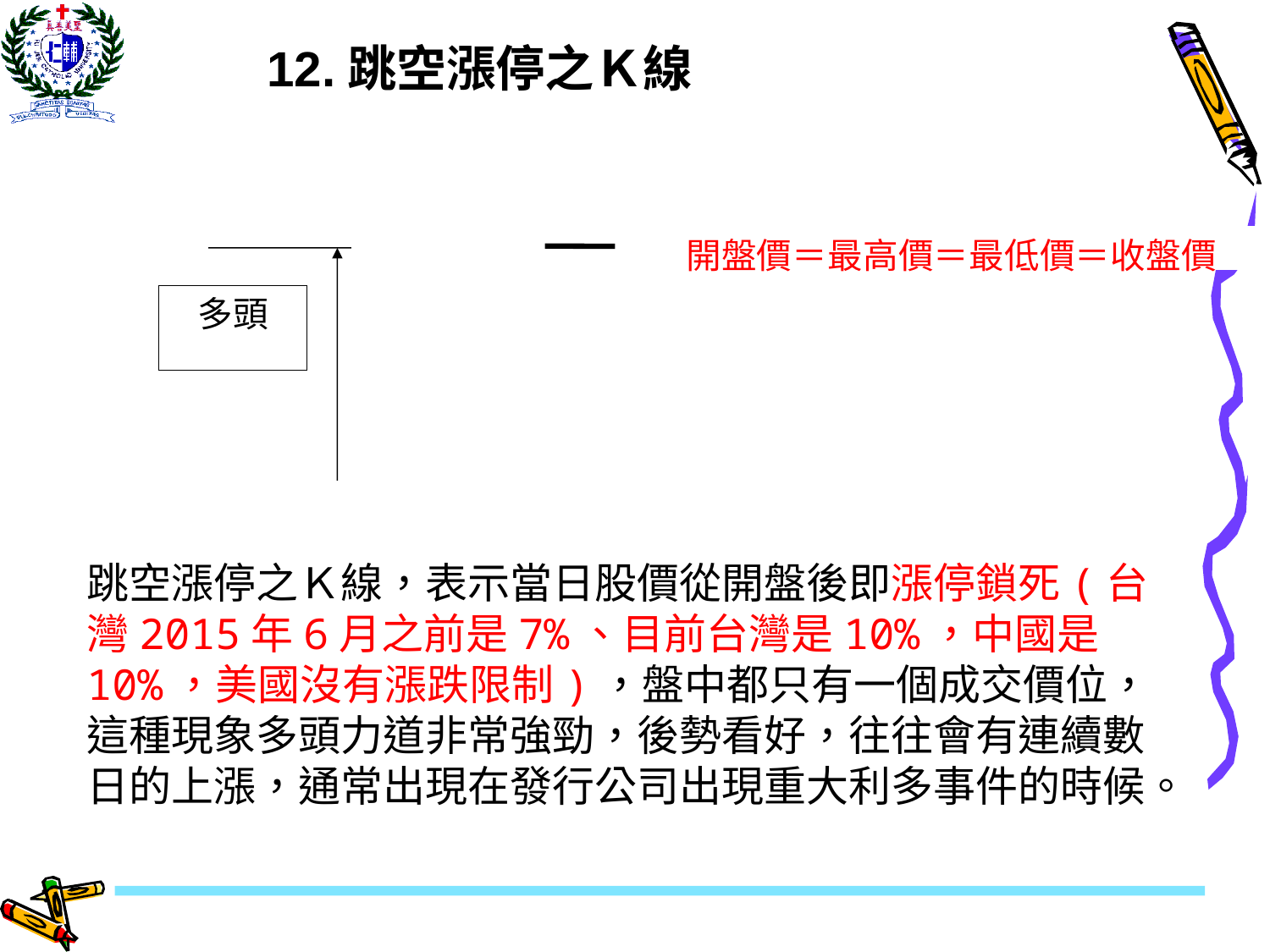

# 12.跳空漲停之Ｋ線
開盤價＝最高價＝最低價＝收盤價

多頭

跳空漲停之Ｋ線，表示當日股價從開盤後即漲停鎖死(台灣2015年6月之前是7%、目前台灣是10%，中國是10%，美國沒有漲跌限制)，盤中都只有一個成交價位，這種現象多頭力道非常強勁，後勢看好，往往會有連續數日的上漲，通常出現在發行公司出現重大利多事件的時候。